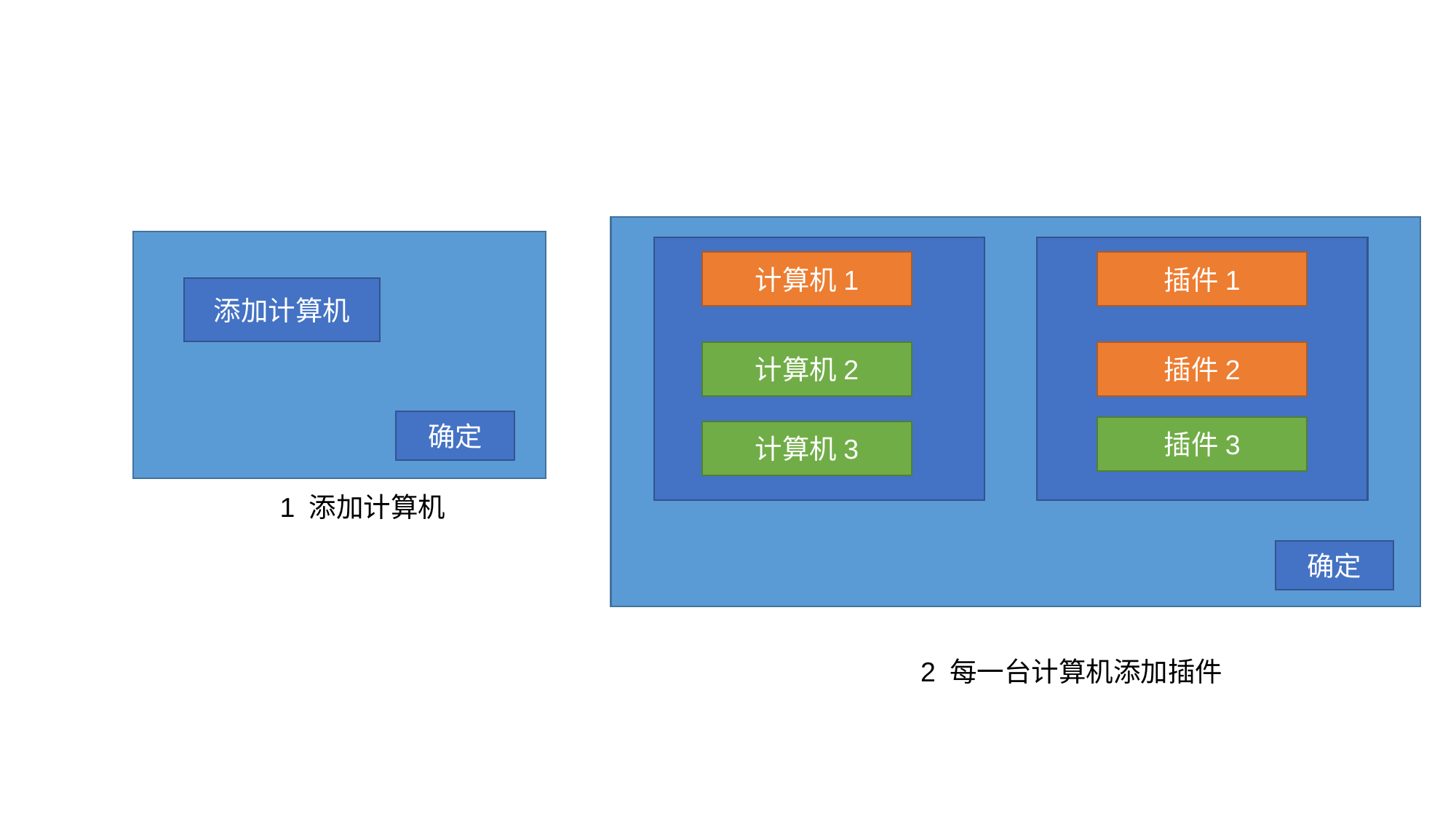

计算机1
插件1
添加计算机
计算机2
插件2
确定
插件3
计算机3
1 添加计算机
确定
2 每一台计算机添加插件